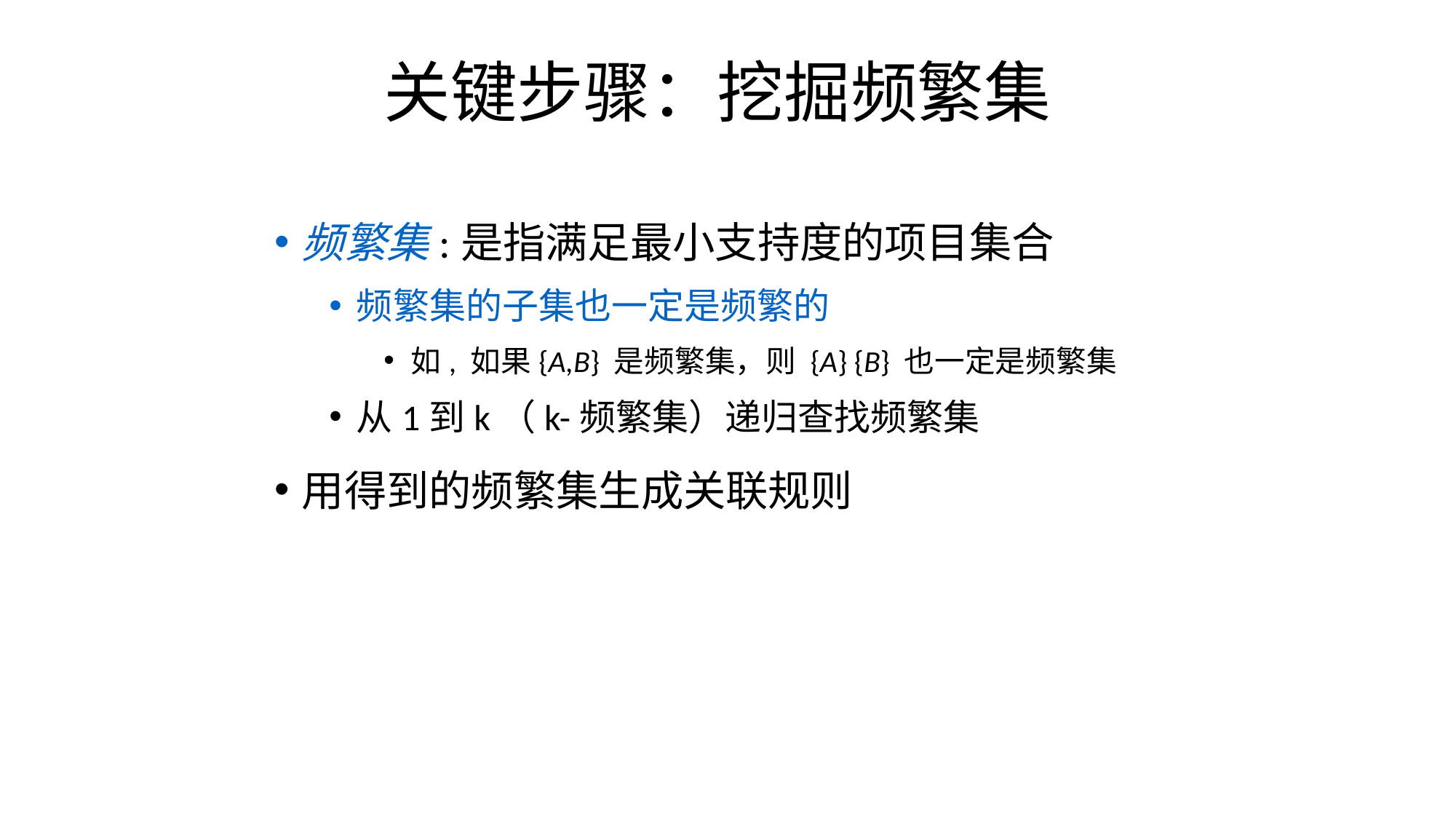

# 关键步骤：挖掘频繁集
频繁集:是指满足最小支持度的项目集合
频繁集的子集也一定是频繁的
如, 如果{A,B} 是频繁集，则 {A} {B} 也一定是频繁集
从1到k（k-频繁集）递归查找频繁集
用得到的频繁集生成关联规则